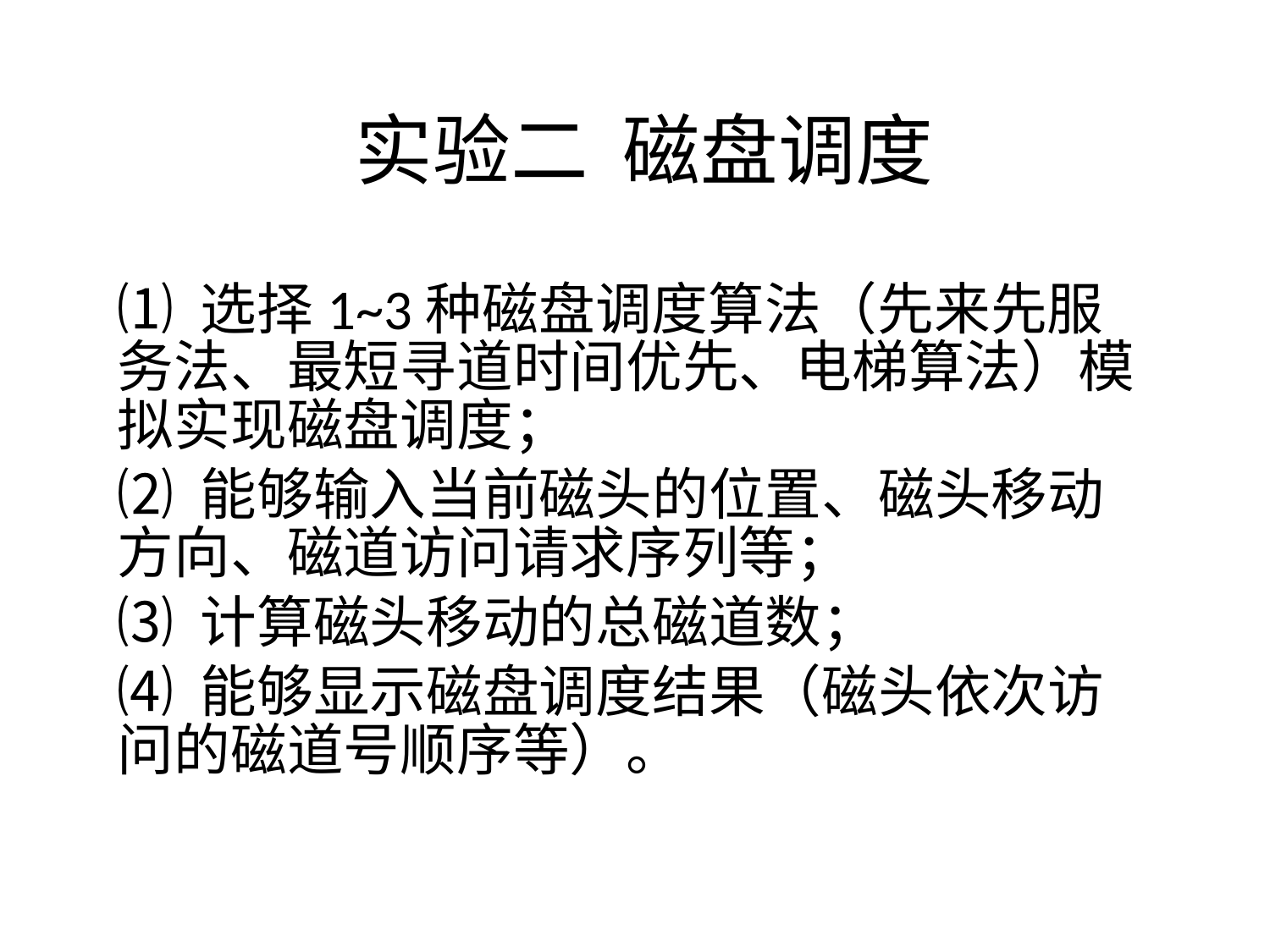

# 实验二  磁盘调度
⑴ 选择1~3种磁盘调度算法（先来先服务法、最短寻道时间优先、电梯算法）模拟实现磁盘调度；
⑵ 能够输入当前磁头的位置、磁头移动方向、磁道访问请求序列等；
⑶ 计算磁头移动的总磁道数；
⑷ 能够显示磁盘调度结果（磁头依次访问的磁道号顺序等）。